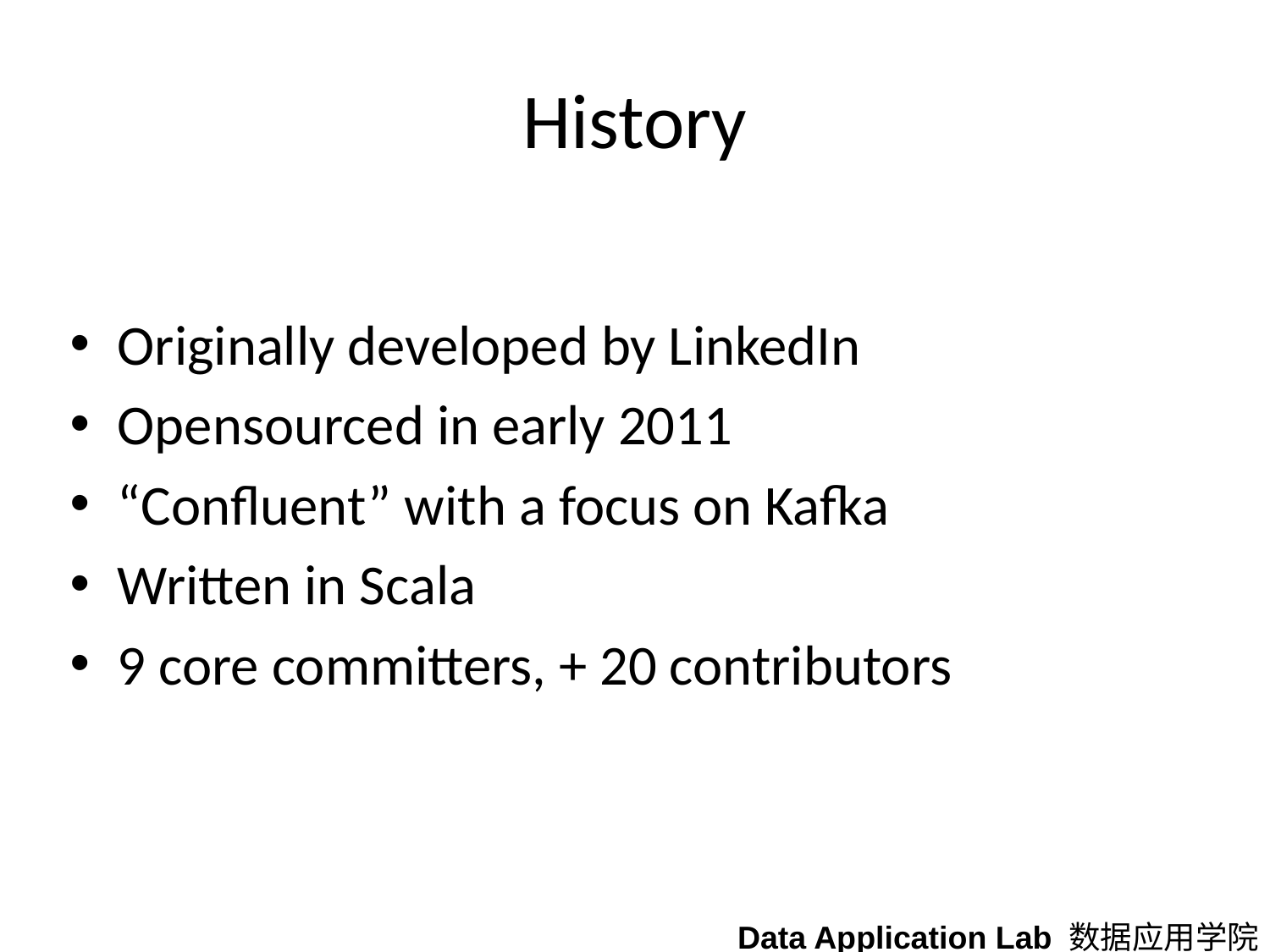

# History

Originally developed by LinkedIn
Opensourced in early 2011
“Confluent” with a focus on Kafka
Written in Scala
9 core committers, + 20 contributors
Data Application Lab 数据应用学院